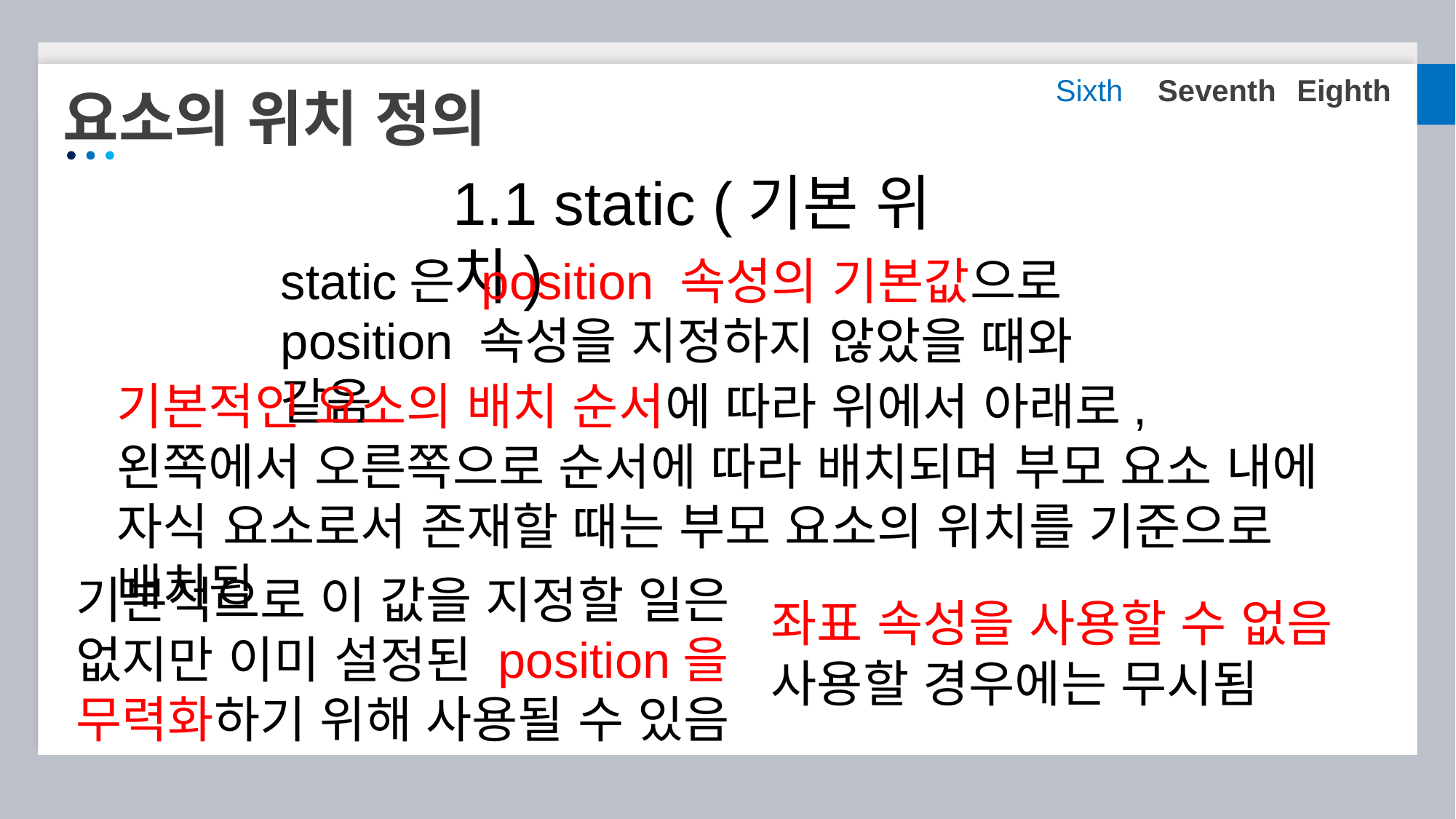

Sixth
Seventh
Eighth
요소의 위치 정의

1.1 static (기본 위치)
static은 position 속성의 기본값으로
position 속성을 지정하지 않았을 때와 같음
기본적인 요소의 배치 순서에 따라 위에서 아래로, 왼쪽에서 오른쪽으로 순서에 따라 배치되며 부모 요소 내에 자식 요소로서 존재할 때는 부모 요소의 위치를 기준으로 배치됨
기본적으로 이 값을 지정할 일은
없지만 이미 설정된 position을
무력화하기 위해 사용될 수 있음
좌표 속성을 사용할 수 없음
사용할 경우에는 무시됨